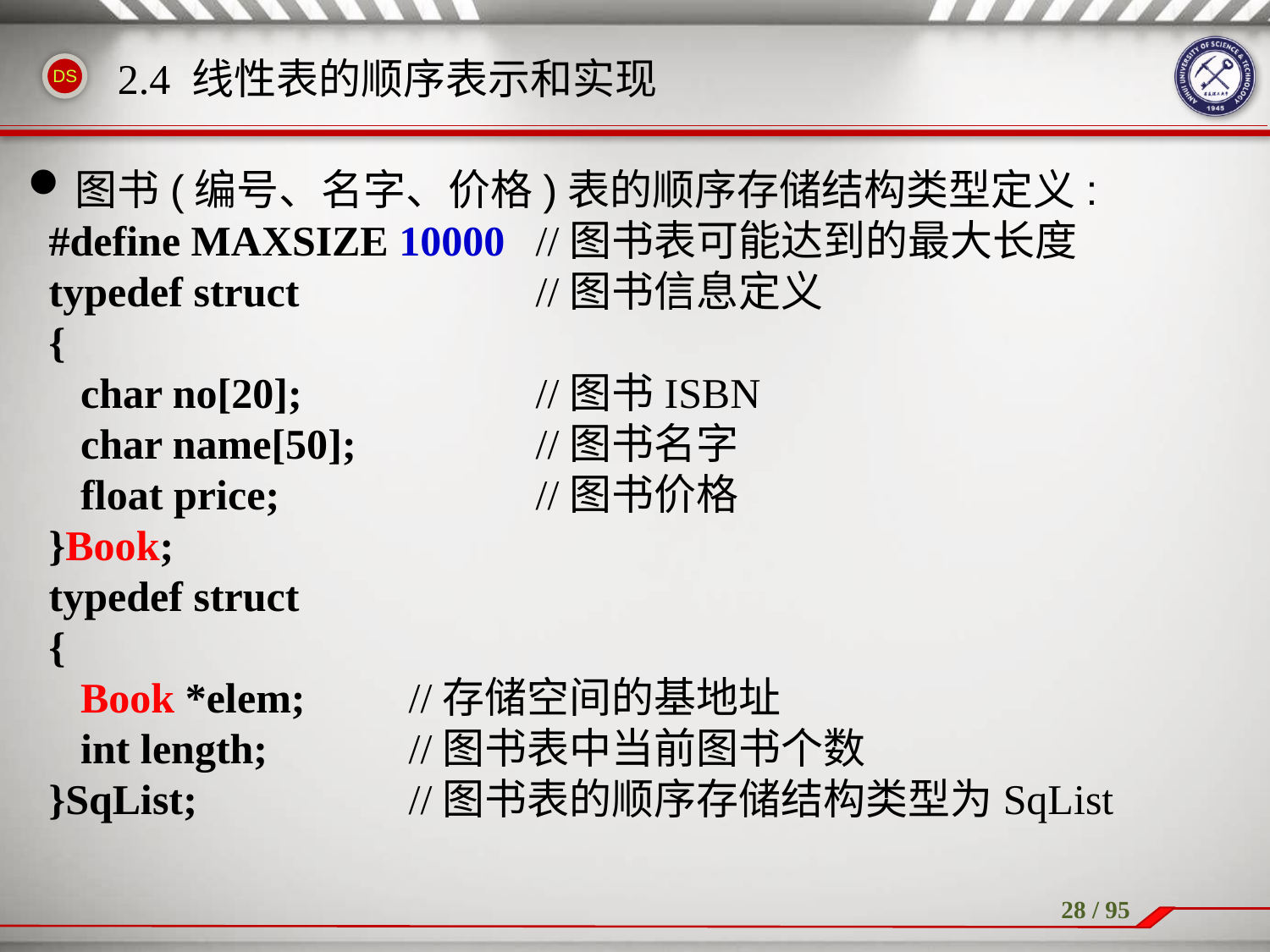

# 2.4 线性表的顺序表示和实现
图书(编号、名字、价格)表的顺序存储结构类型定义:
  #define MAXSIZE 10000	//图书表可能达到的最大长度
  typedef struct		//图书信息定义
  {
     char no[20];		//图书ISBN
     char name[50];		//图书名字
     float price; 		//图书价格
  }Book;
  typedef struct
  {
     Book *elem;	//存储空间的基地址
     int length;		//图书表中当前图书个数
  }SqList;		//图书表的顺序存储结构类型为SqList